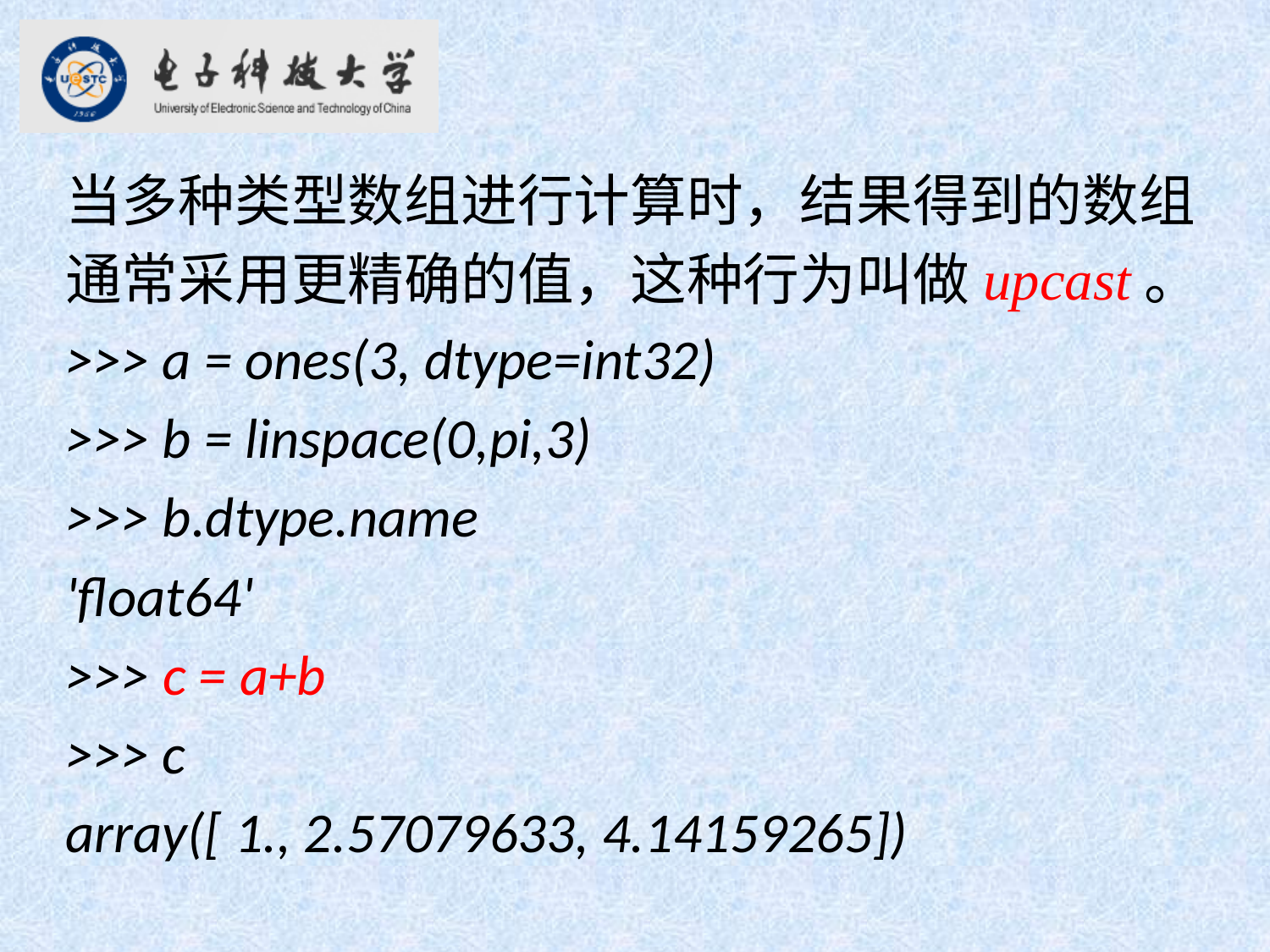

当多种类型数组进行计算时，结果得到的数组
通常采用更精确的值，这种行为叫做upcast。
>>> a = ones(3, dtype=int32)
>>> b = linspace(0,pi,3)
>>> b.dtype.name
'float64'
>>> c = a+b
>>> c
array([ 1., 2.57079633, 4.14159265])